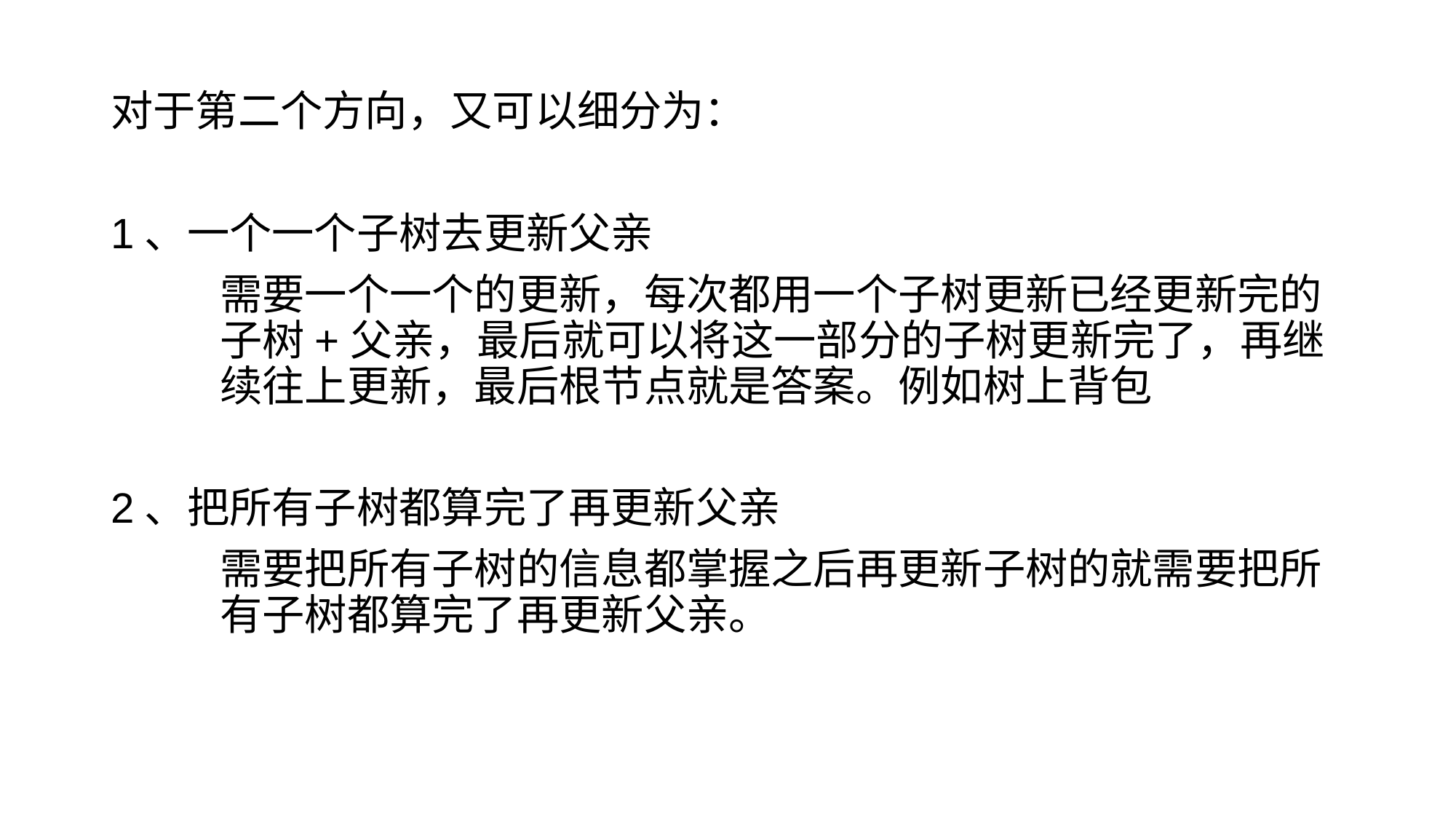

对于第二个方向，又可以细分为：

1、一个一个子树去更新父亲
	需要一个一个的更新，每次都用一个子树更新已经更新完的	子树+父亲，最后就可以将这一部分的子树更新完了，再继	续往上更新，最后根节点就是答案。例如树上背包

2、把所有子树都算完了再更新父亲
	需要把所有子树的信息都掌握之后再更新子树的就需要把所	有子树都算完了再更新父亲。